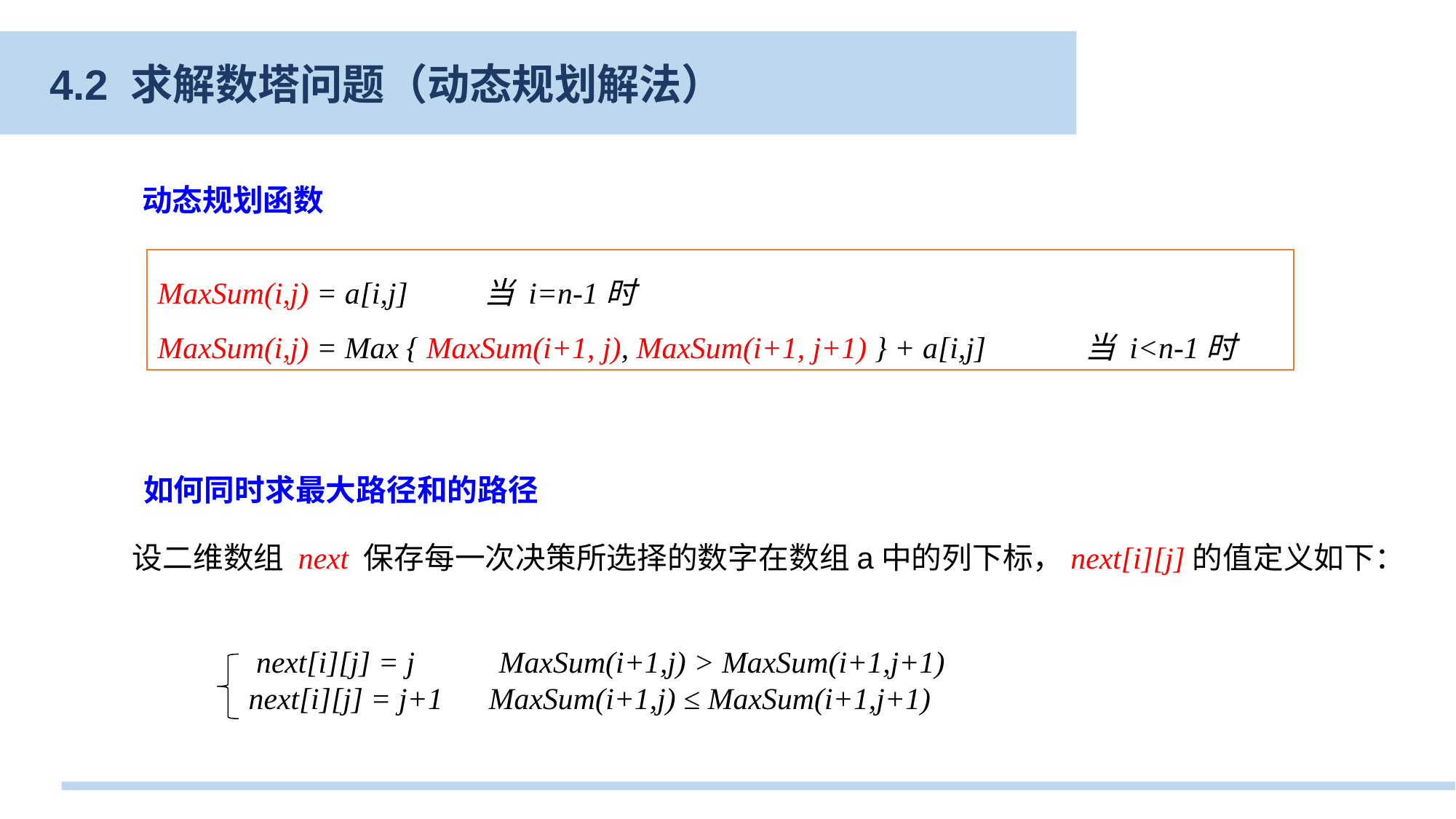

数塔问题——递推型动态规划求解思路
4.2 求解数塔问题（动态规划解法）
动态规划函数
MaxSum(i,j) = a[i,j]         当 i=n-1时
MaxSum(i,j) = Max { MaxSum(i+1, j), MaxSum(i+1, j+1) } + a[i,j]            当 i<n-1时
如何同时求最大路径和的路径
     设二维数组 next 保存每一次决策所选择的数字在数组a中的列下标，next[i][j]的值定义如下：
 next[i][j] = j           MaxSum(i+1,j) > MaxSum(i+1,j+1)
next[i][j] = j+1      MaxSum(i+1,j) ≤ MaxSum(i+1,j+1)